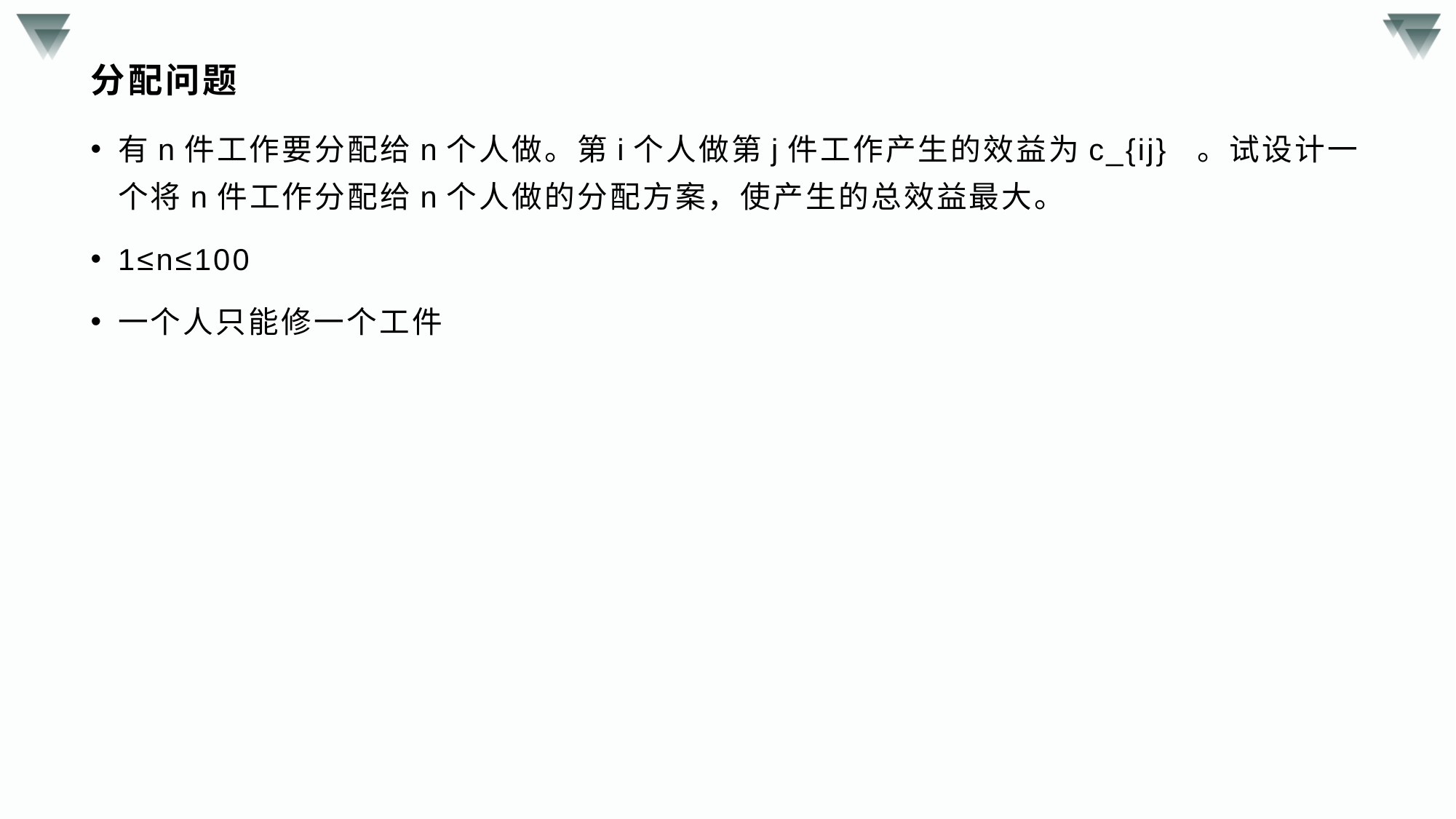

# 分配问题
有n件工作要分配给n个人做。第i个人做第j件工作产生的效益为c_{ij}  。试设计一个将n件工作分配给n个人做的分配方案，使产生的总效益最大。
1≤n≤100
一个人只能修一个工件